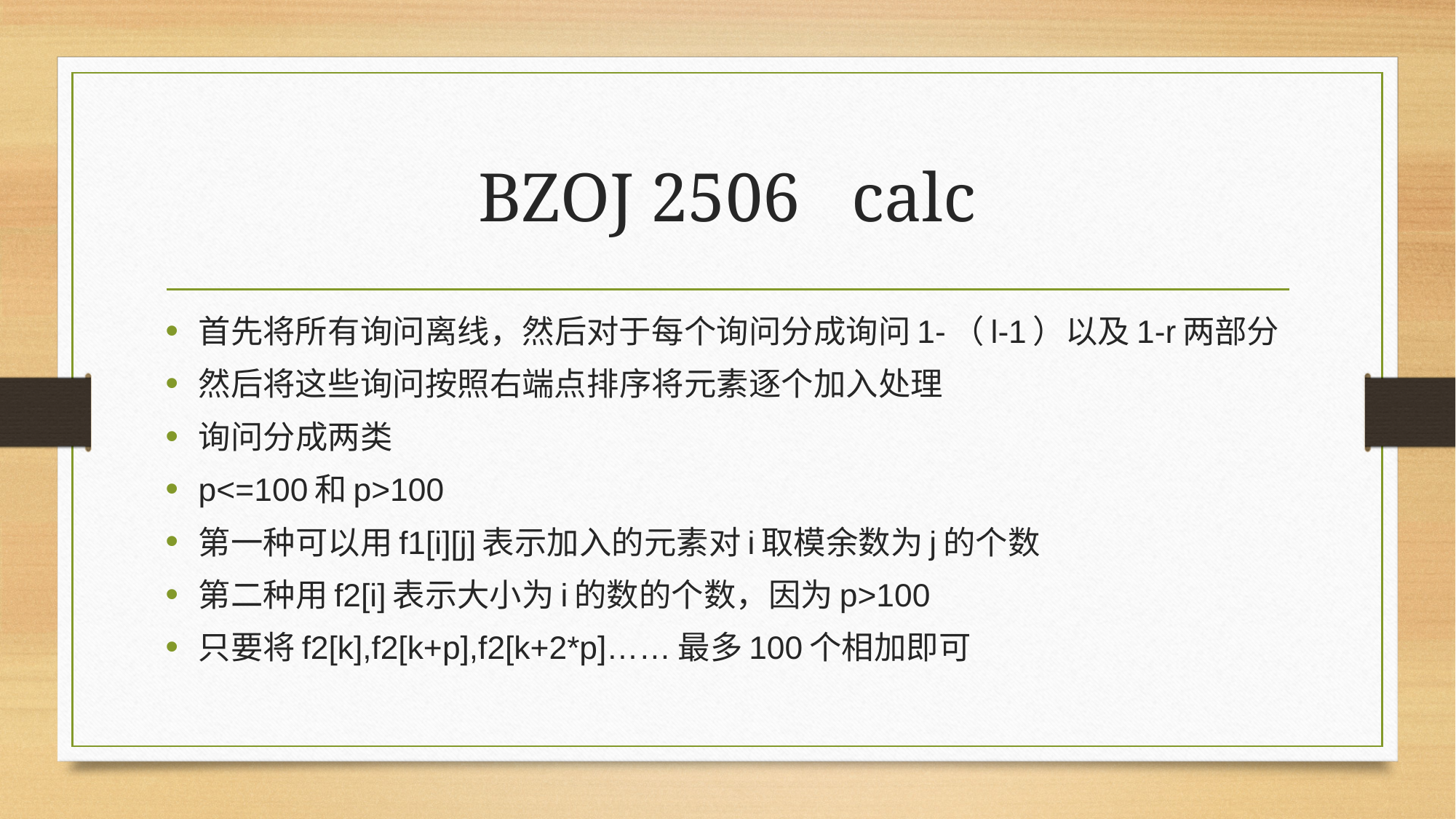

# BZOJ 2506   calc
首先将所有询问离线，然后对于每个询问分成询问1-（l-1）以及1-r两部分
然后将这些询问按照右端点排序将元素逐个加入处理
询问分成两类
p<=100和p>100
第一种可以用f1[i][j]表示加入的元素对i取模余数为j的个数
第二种用f2[i]表示大小为i的数的个数，因为p>100
只要将f2[k],f2[k+p],f2[k+2*p]……最多100个相加即可